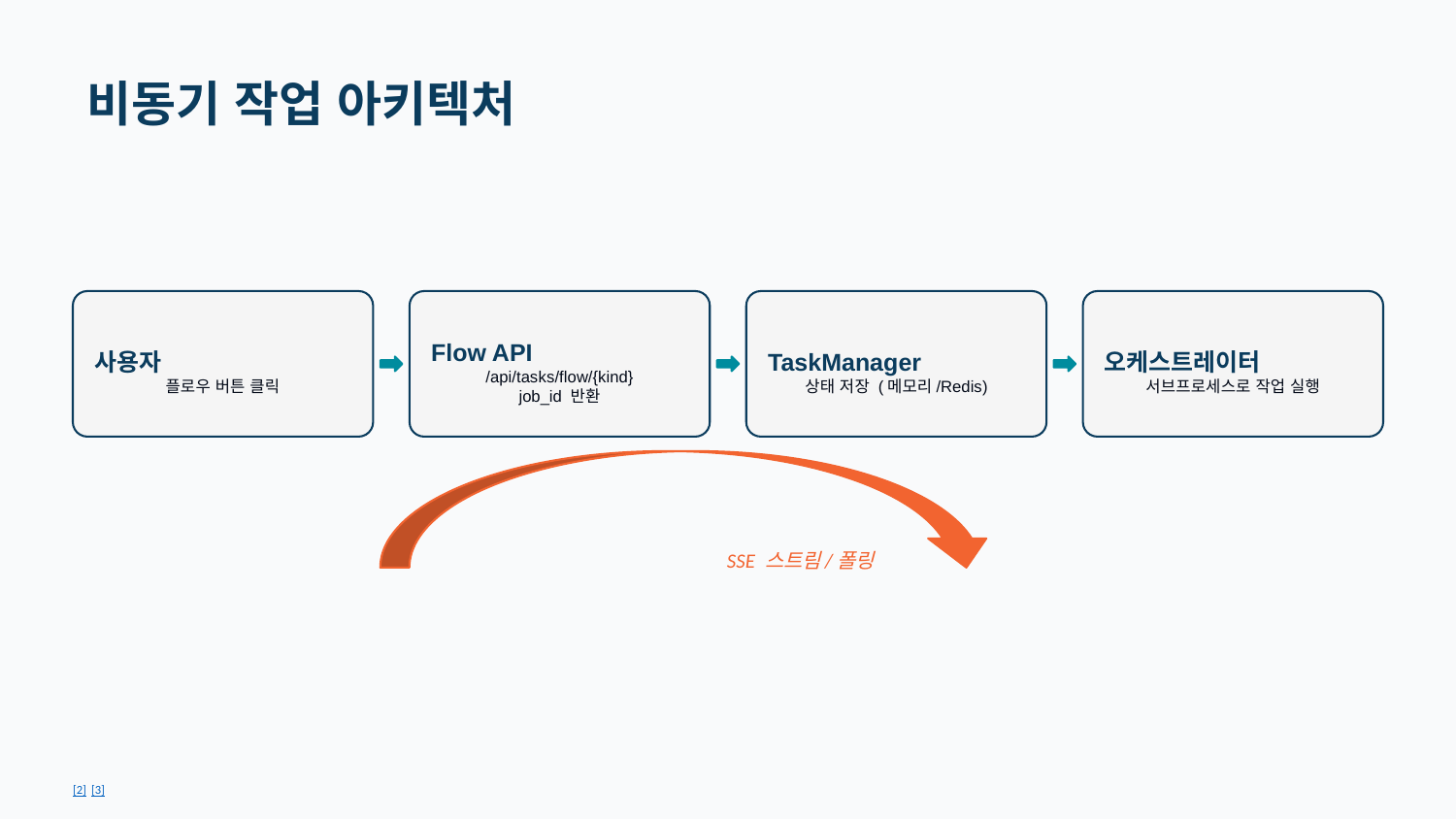

비동기 작업 아키텍처

사용자
플로우 버튼 클릭
Flow API
/api/tasks/flow/{kind}
job_id 반환
TaskManager
상태 저장 (메모리/Redis)
오케스트레이터
서브프로세스로 작업 실행

SSE 스트림/폴링
[2]  [3]